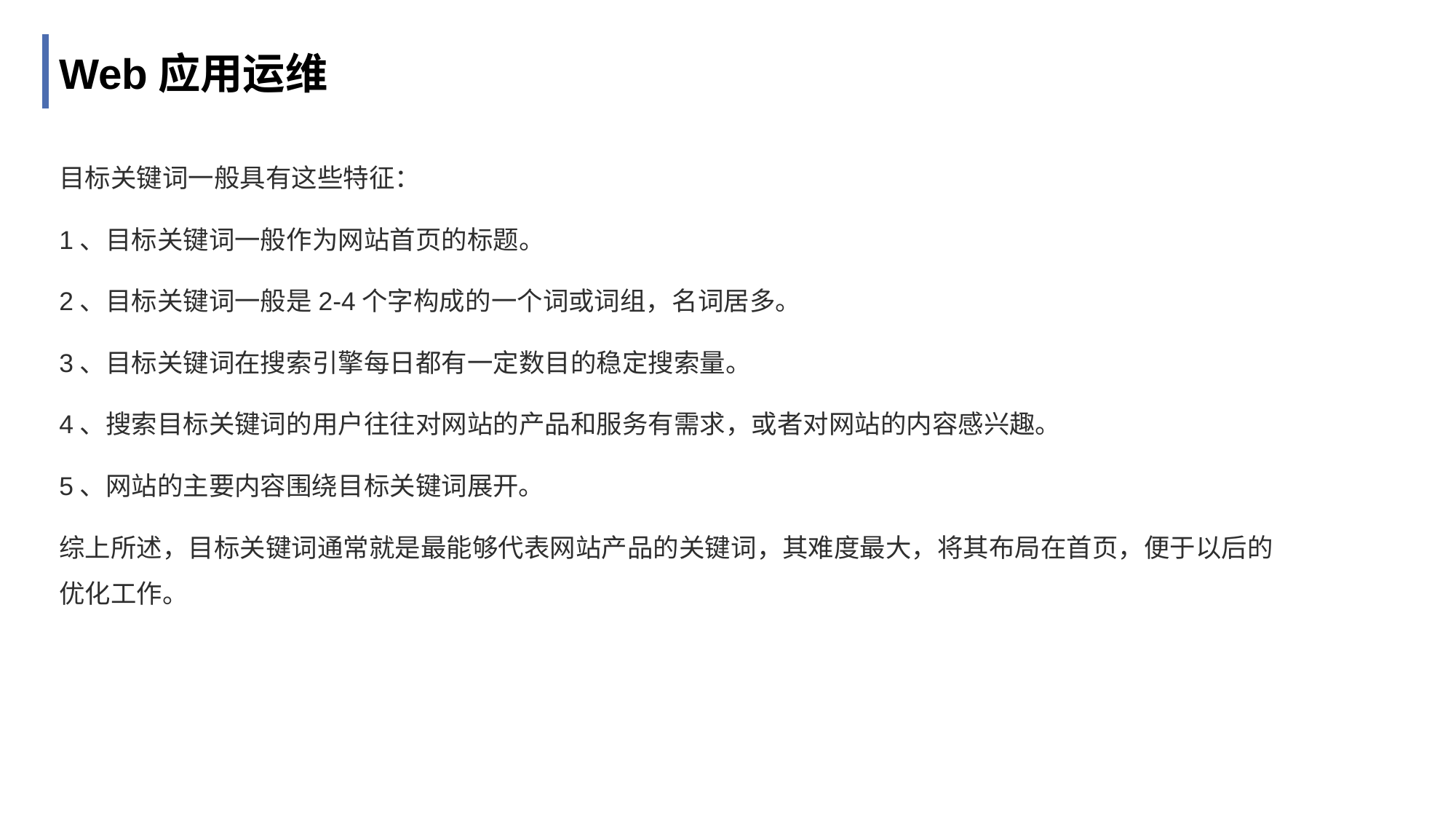

Web应用运维
目标关键词一般具有这些特征：
1、目标关键词一般作为网站首页的标题。
2、目标关键词一般是2-4个字构成的一个词或词组，名词居多。
3、目标关键词在搜索引擎每日都有一定数目的稳定搜索量。
4、搜索目标关键词的用户往往对网站的产品和服务有需求，或者对网站的内容感兴趣。
5、网站的主要内容围绕目标关键词展开。
综上所述，目标关键词通常就是最能够代表网站产品的关键词，其难度最大，将其布局在首页，便于以后的优化工作。